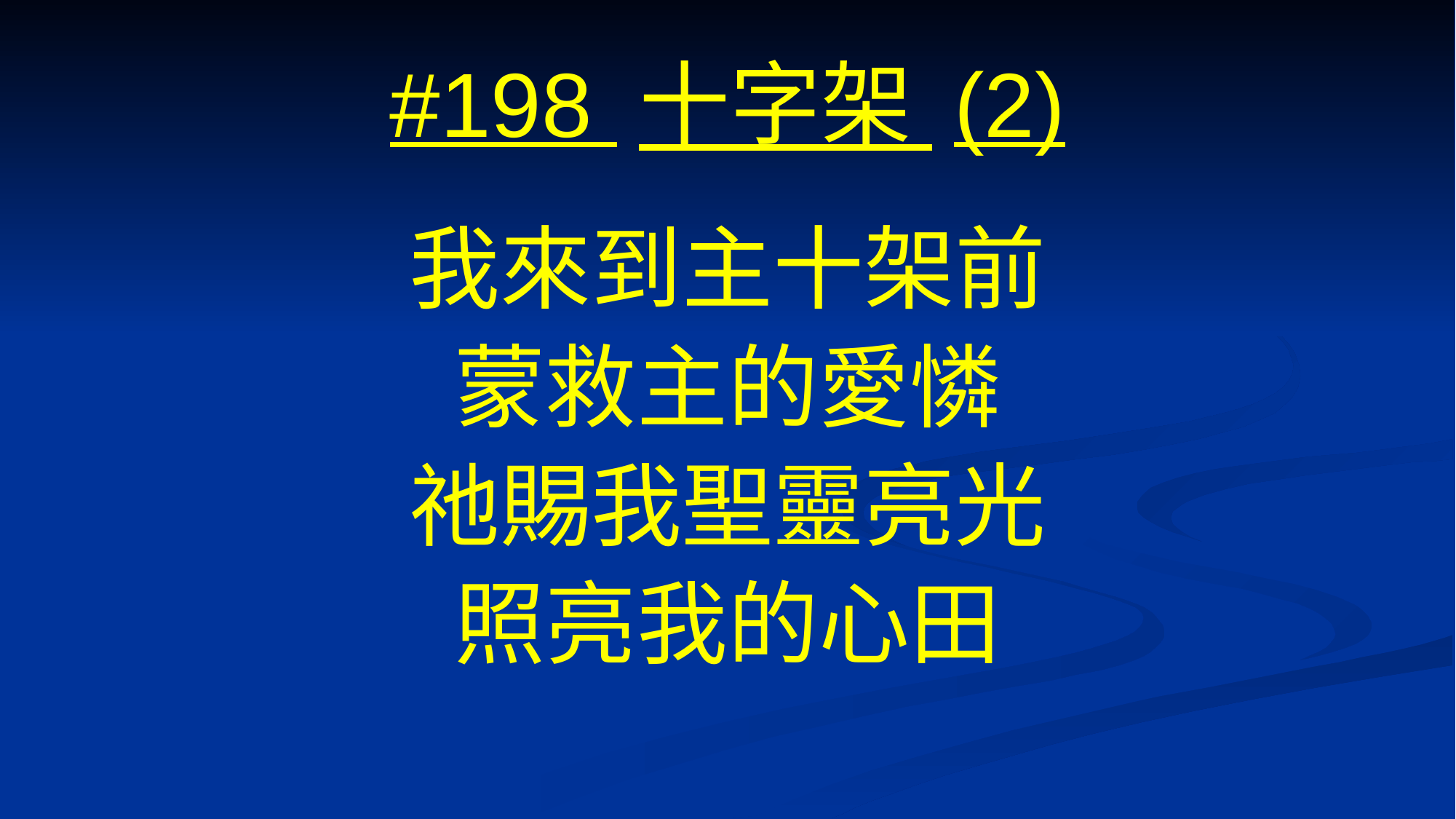

# #198 十字架 (2)
我來到主十架前
蒙救主的愛憐
祂賜我聖靈亮光
照亮我的心田